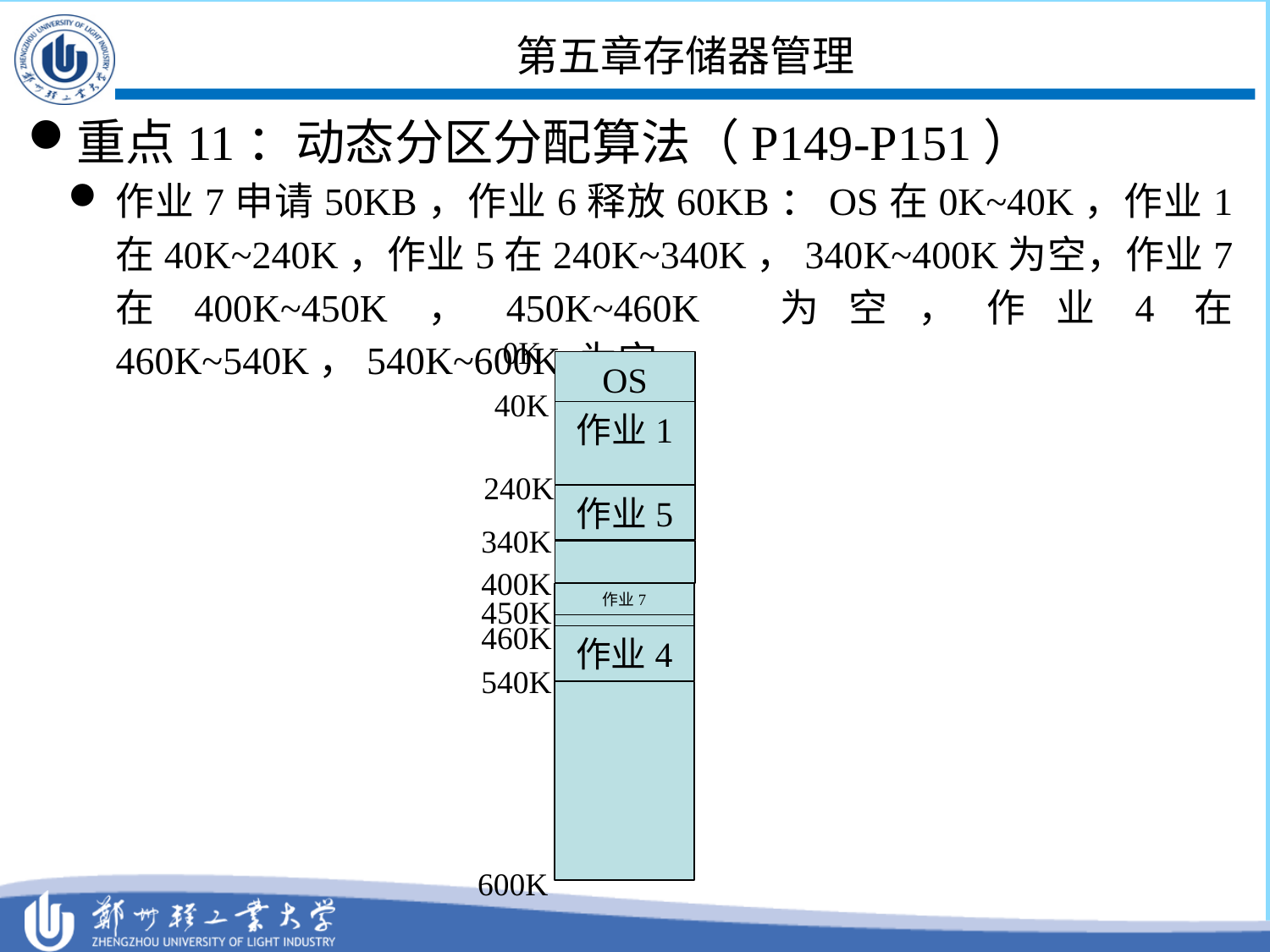

# 第五章存储器管理
重点11：动态分区分配算法（P149-P151）
作业7申请50KB，作业6释放60KB：OS在0K~40K，作业1在40K~240K，作业5在240K~340K，340K~400K为空，作业7在400K~450K，450K~460K 为空，作业4在460K~540K，540K~600K 为空。

0K
OS
40K
作业1

240K
作业5
340K

400K
作业7
450K

460K
作业4
540K

600K